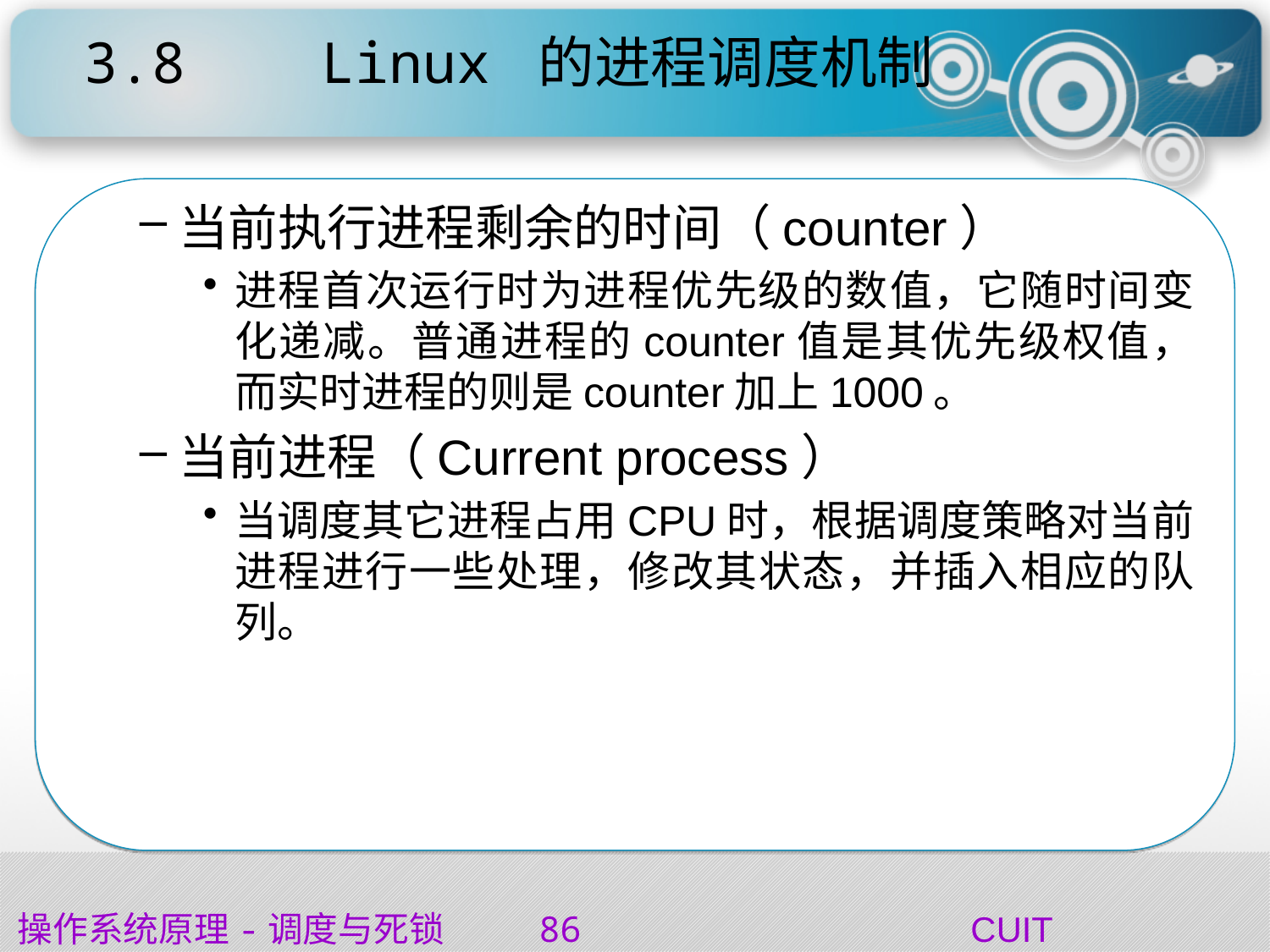

# 3.8    Linux 的进程调度机制
当前执行进程剩余的时间（counter）
进程首次运行时为进程优先级的数值，它随时间变化递减。普通进程的counter值是其优先级权值，而实时进程的则是counter加上1000。
当前进程（Current process）
当调度其它进程占用CPU时，根据调度策略对当前进程进行一些处理，修改其状态，并插入相应的队列。